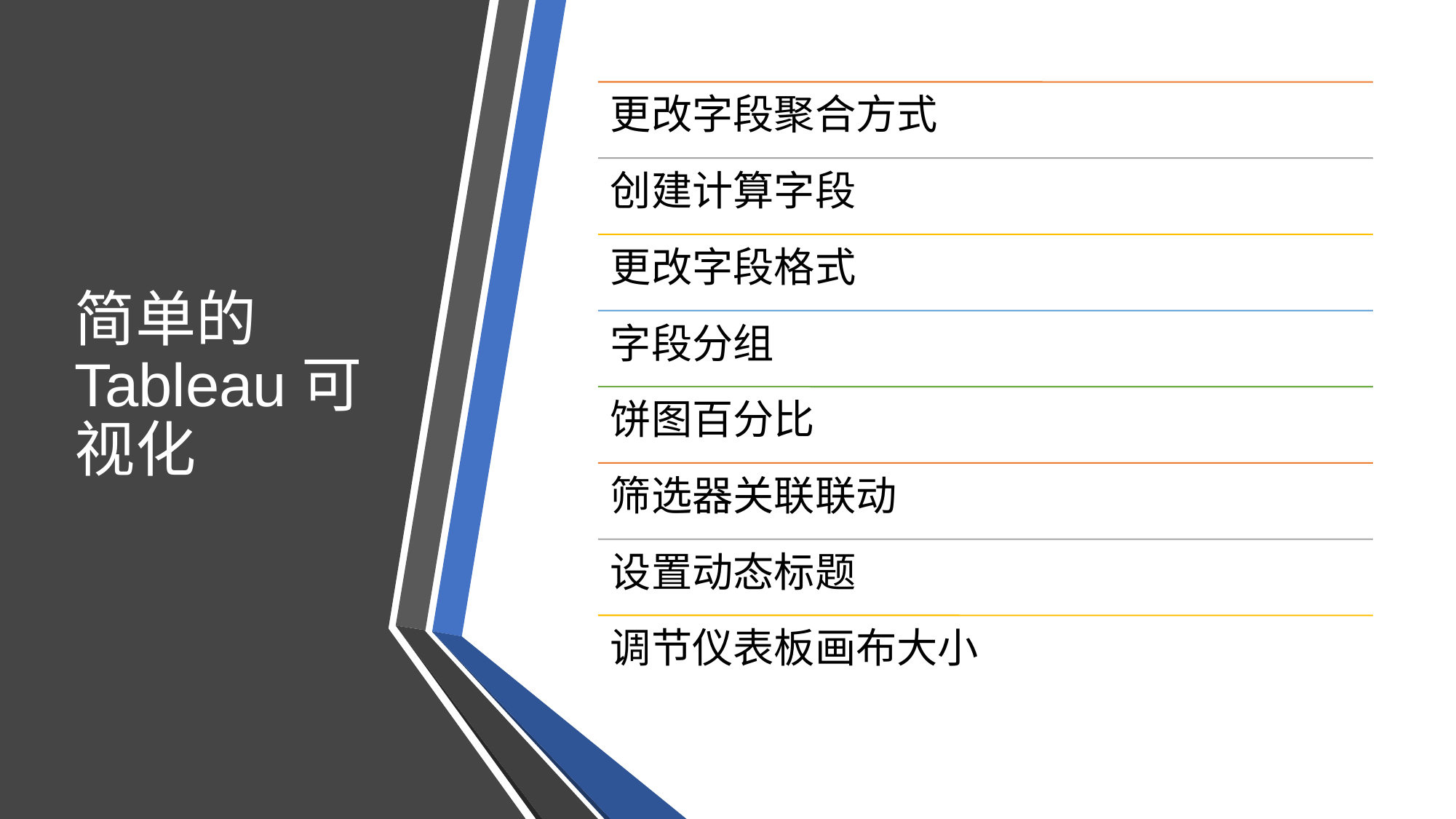

简单的Tableau可视化
更改字段聚合方式
创建计算字段
更改字段格式
字段分组
饼图百分比
筛选器关联联动
设置动态标题
调节仪表板画布大小